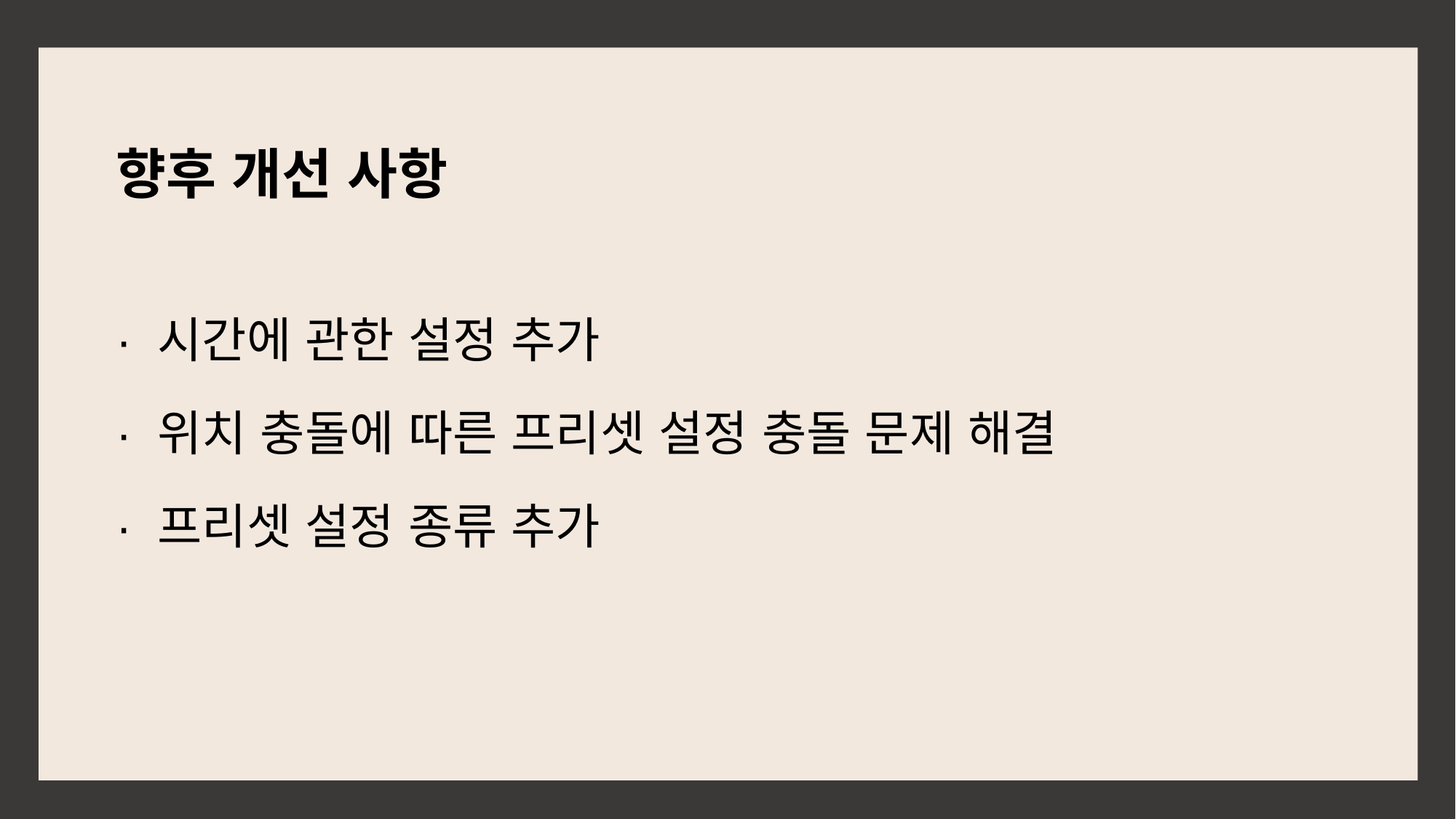

향후 개선 사항

· 시간에 관한 설정 추가
· 위치 충돌에 따른 프리셋 설정 충돌 문제 해결
· 프리셋 설정 종류 추가